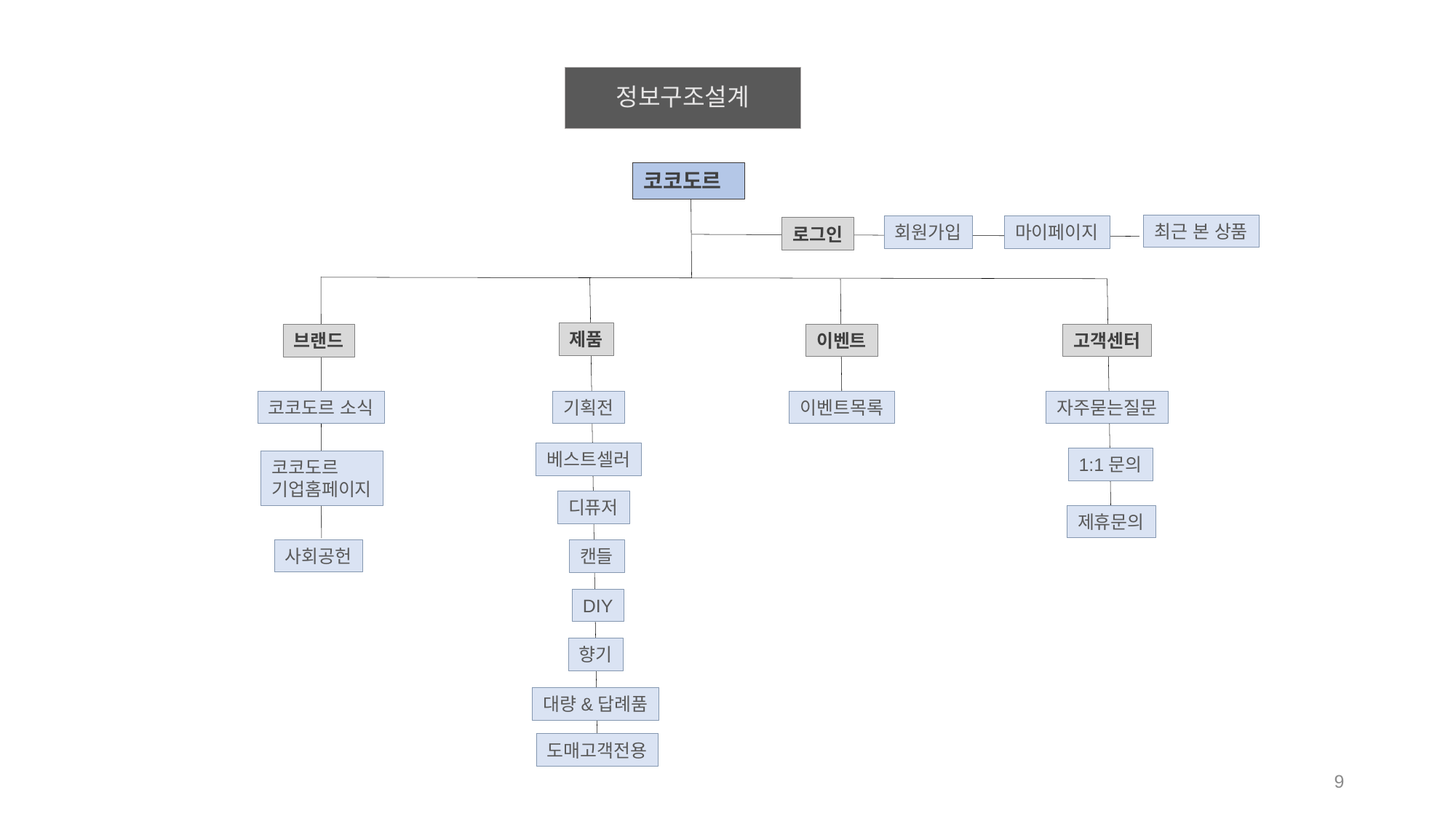

# 정보구조설계
코코도르
최근 본 상품
회원가입
마이페이지
로그인
제품
이벤트
고객센터
브랜드
이벤트목록
코코도르 소식
기획전
자주묻는질문
베스트셀러
1:1문의
코코도르
기업홈페이지
디퓨저
제휴문의
사회공헌
캔들
DIY
향기
대량&답례품
도매고객전용
9